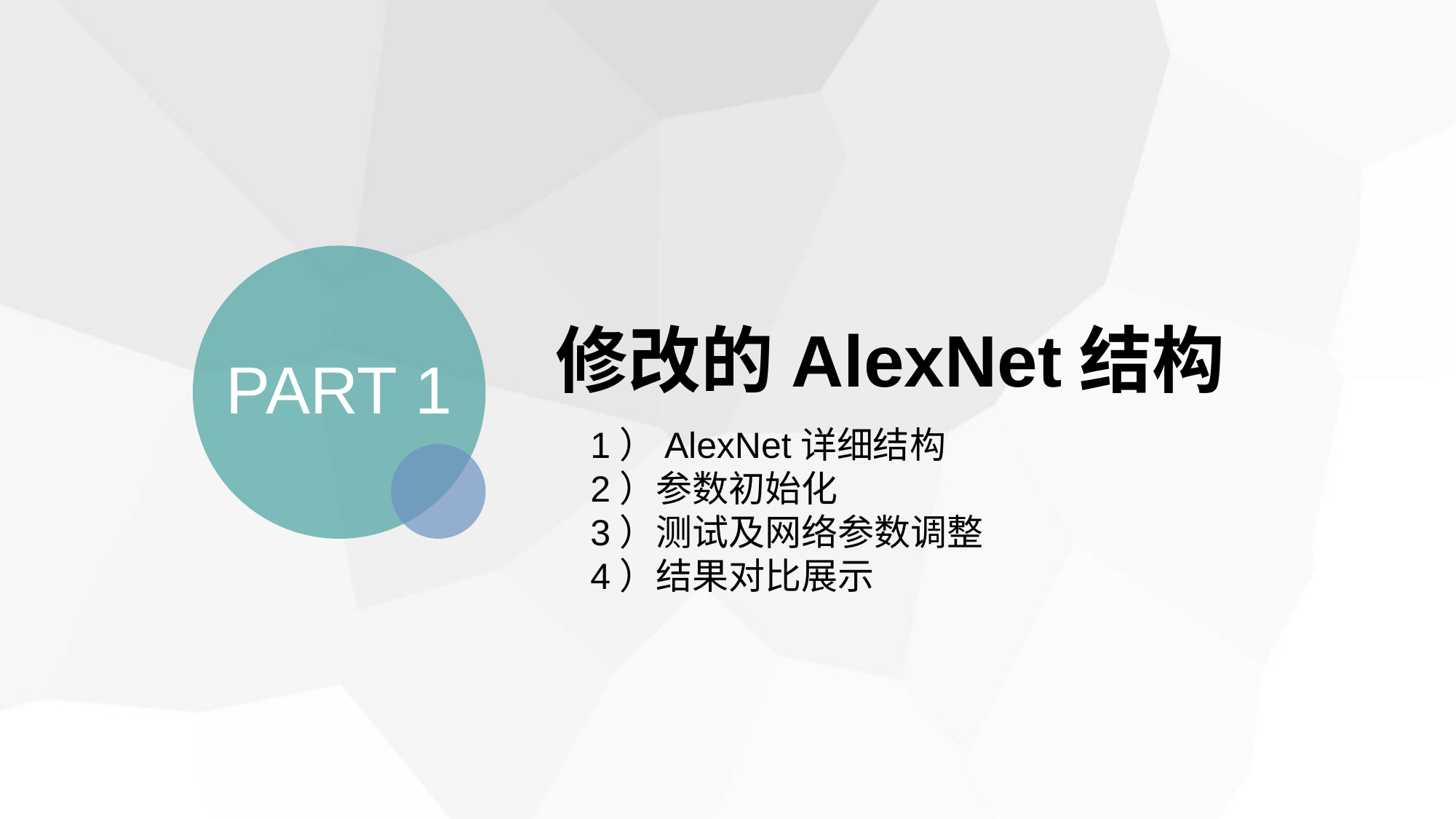

修改的AlexNet结构
PART 1
1）AlexNet详细结构
2）参数初始化
3）测试及网络参数调整
4）结果对比展示